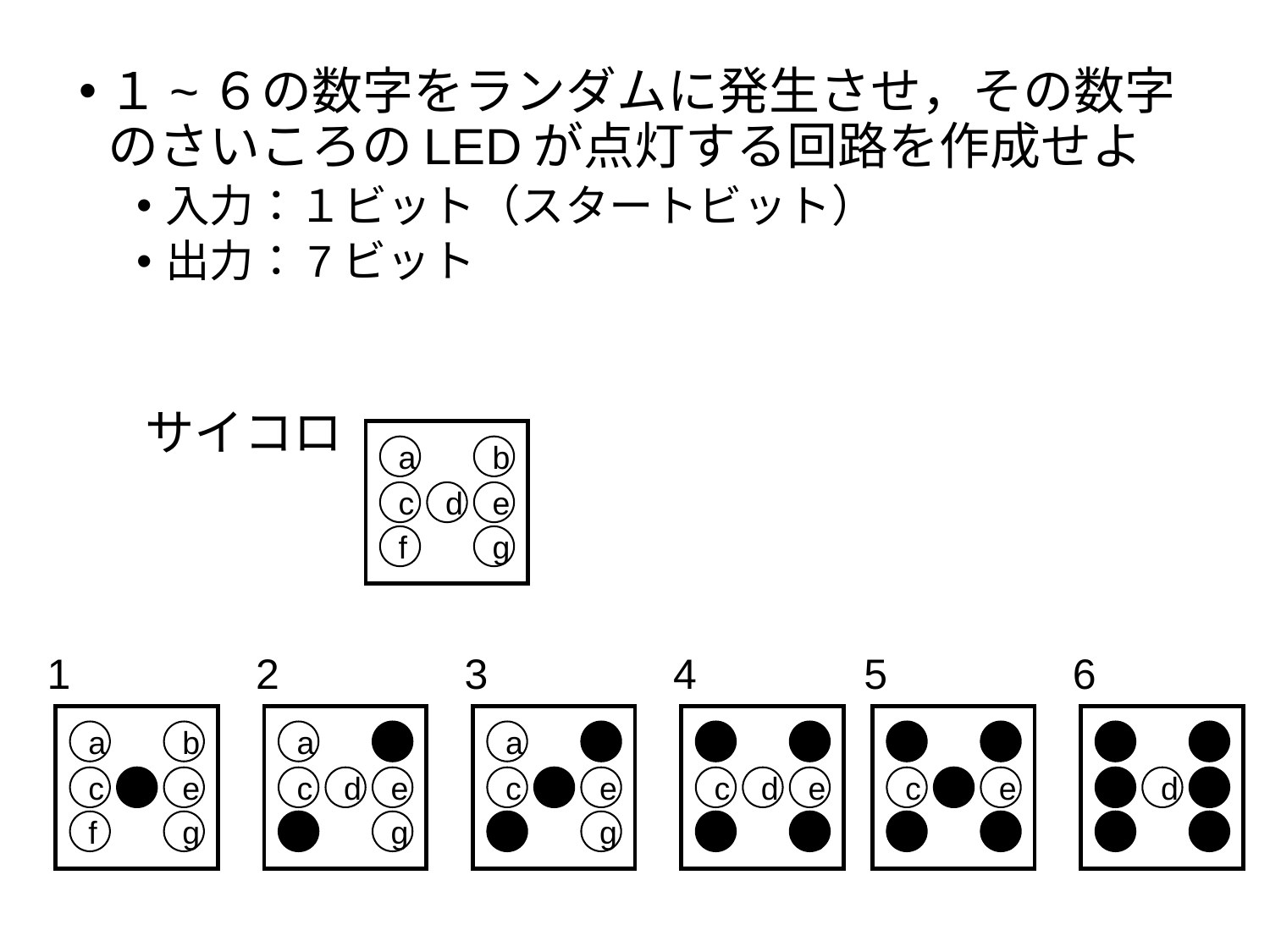

１~６の数字をランダムに発生させ，その数字のさいころのLEDが点灯する回路を作成せよ
入力：１ビット（スタートビット）
出力：7ビット
サイコロ

a
b
c
d
e
f
g
1
2
3
4
5
6

a
b
c
d
e
f
g

a
b
c
d
e
f
g

a
b
c
d
e
f
g

a
b
c
d
e
f
g

a
b
c
d
e
f
g

a
b
c
d
e
f
g